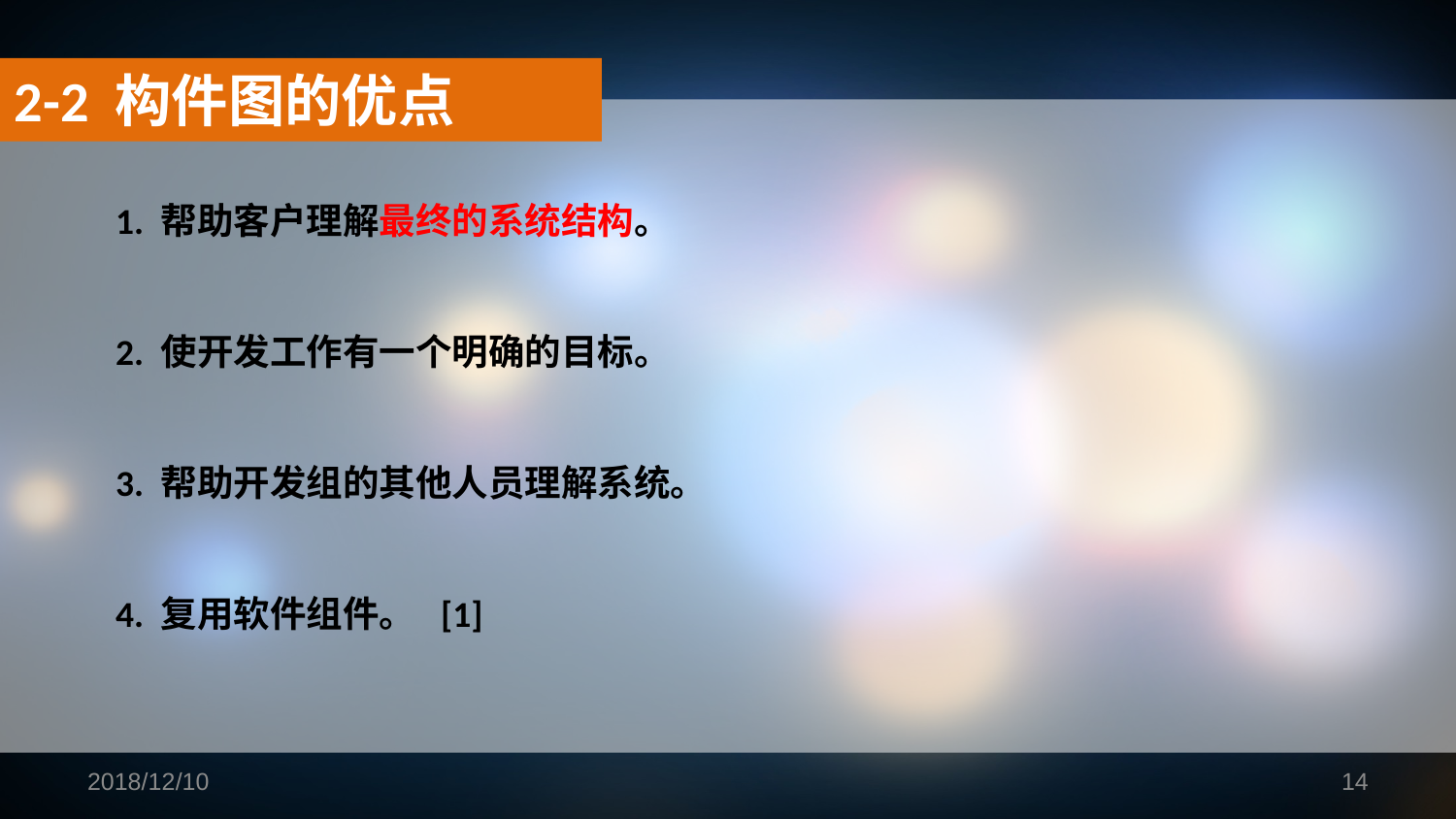

2-2 构件图的优点

1. 帮助客户理解最终的系统结构。

2. 使开发工作有一个明确的目标。

3. 帮助开发组的其他人员理解系统。

4. 复用软件组件。  [1]
2018/12/10
14